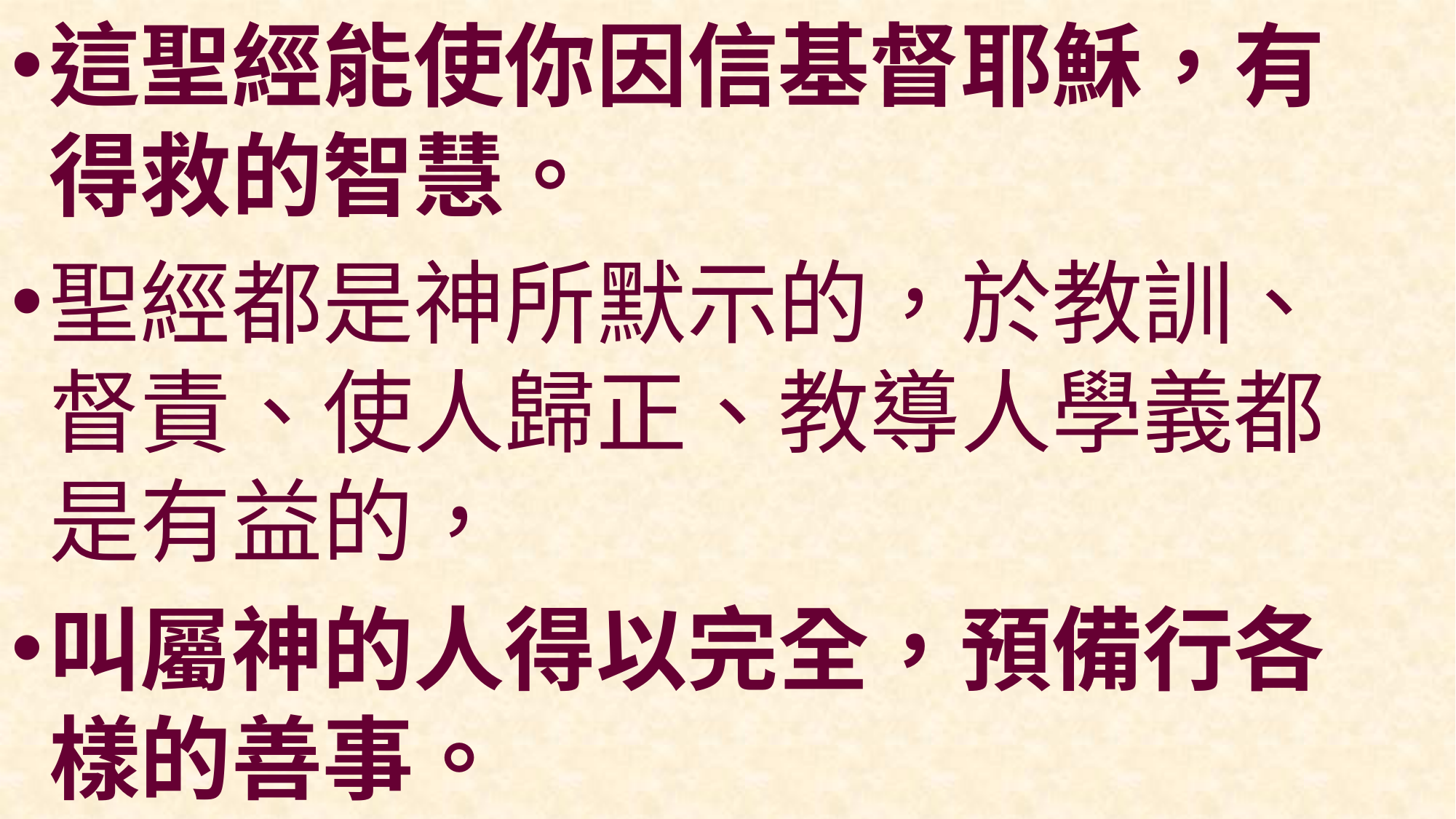

這聖經能使你因信基督耶穌，有得救的智慧。
聖經都是神所默示的，於教訓、督責、使人歸正、教導人學義都是有益的，
叫屬神的人得以完全，預備行各樣的善事。